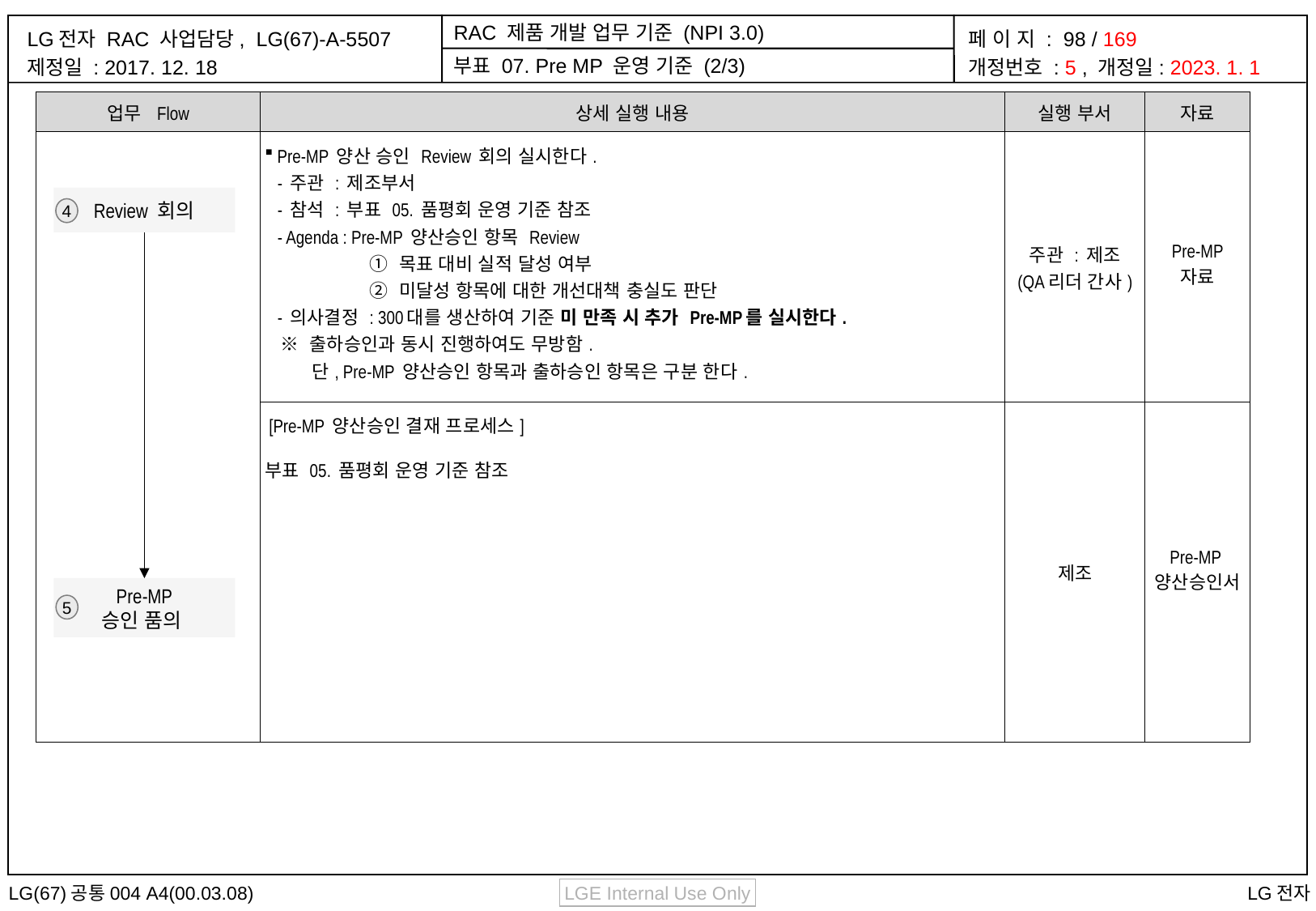

부표 07. Pre MP 운영 기준 (2/3)
| 업무 Flow | 상세 실행 내용 | 실행 부서 | 자료 |
| --- | --- | --- | --- |
|  | Pre-MP 양산 승인 Review 회의 실시한다. - 주관 : 제조부서 - 참석 : 부표 05. 품평회 운영 기준 참조 - Agenda : Pre-MP 양산승인 항목 Review ① 목표 대비 실적 달성 여부 ② 미달성 항목에 대한 개선대책 충실도 판단 - 의사결정 : 300대를 생산하여 기준 미 만족 시 추가 Pre-MP를 실시한다. ※ 출하승인과 동시 진행하여도 무방함. 단, Pre-MP 양산승인 항목과 출하승인 항목은 구분 한다. | 주관 : 제조 (QA리더 간사) | Pre-MP 자료 |
|  | [Pre-MP 양산승인 결재 프로세스] 부표 05. 품평회 운영 기준 참조 | 제조 | Pre-MP 양산승인서 |
Review 회의
4
Pre-MP
승인 품의
5